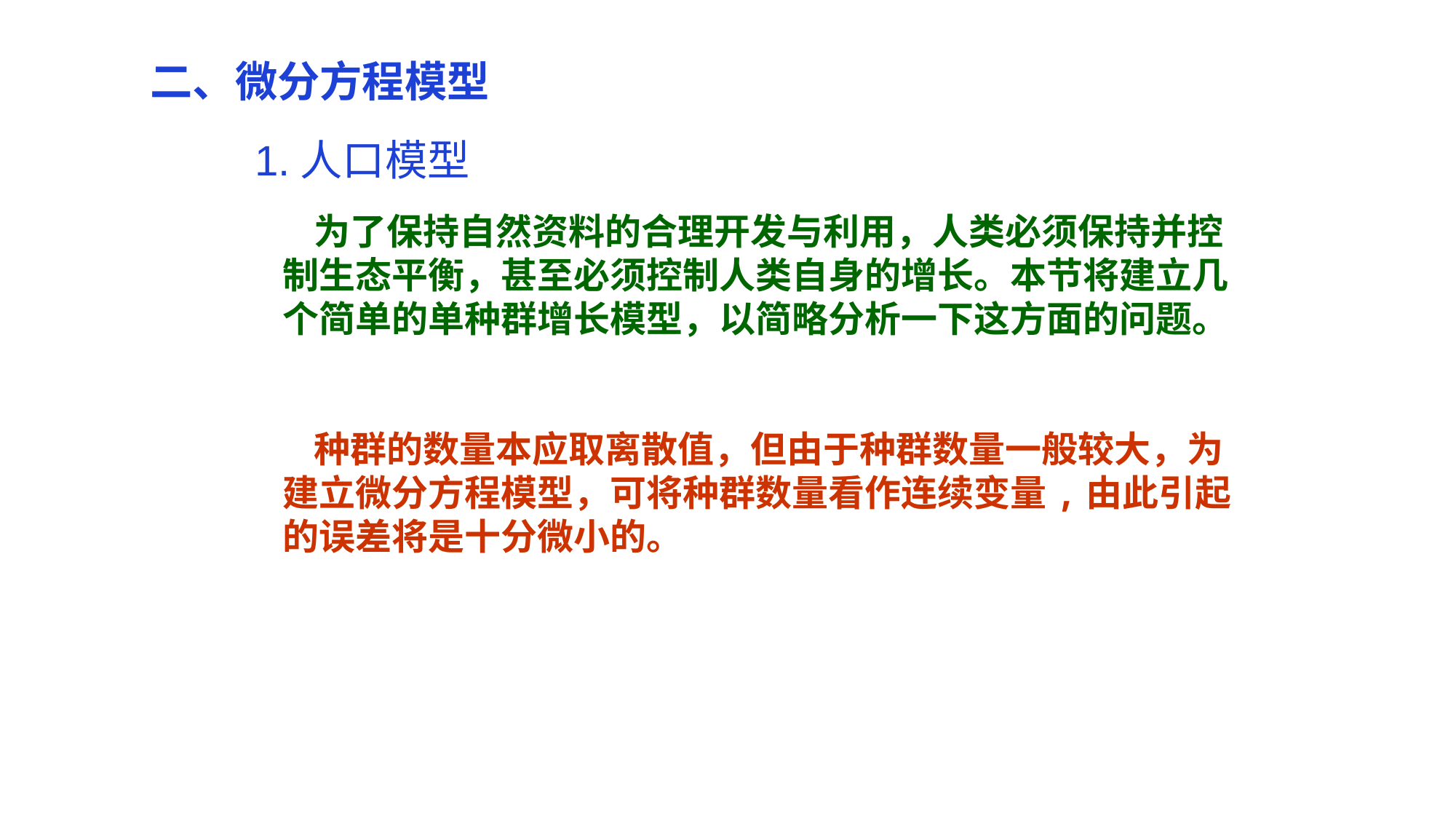

二、微分方程模型
1.人口模型
    为了保持自然资料的合理开发与利用，人类必须保持并控制生态平衡，甚至必须控制人类自身的增长。本节将建立几个简单的单种群增长模型，以简略分析一下这方面的问题。
    种群的数量本应取离散值，但由于种群数量一般较大，为建立微分方程模型，可将种群数量看作连续变量,由此引起的误差将是十分微小的。